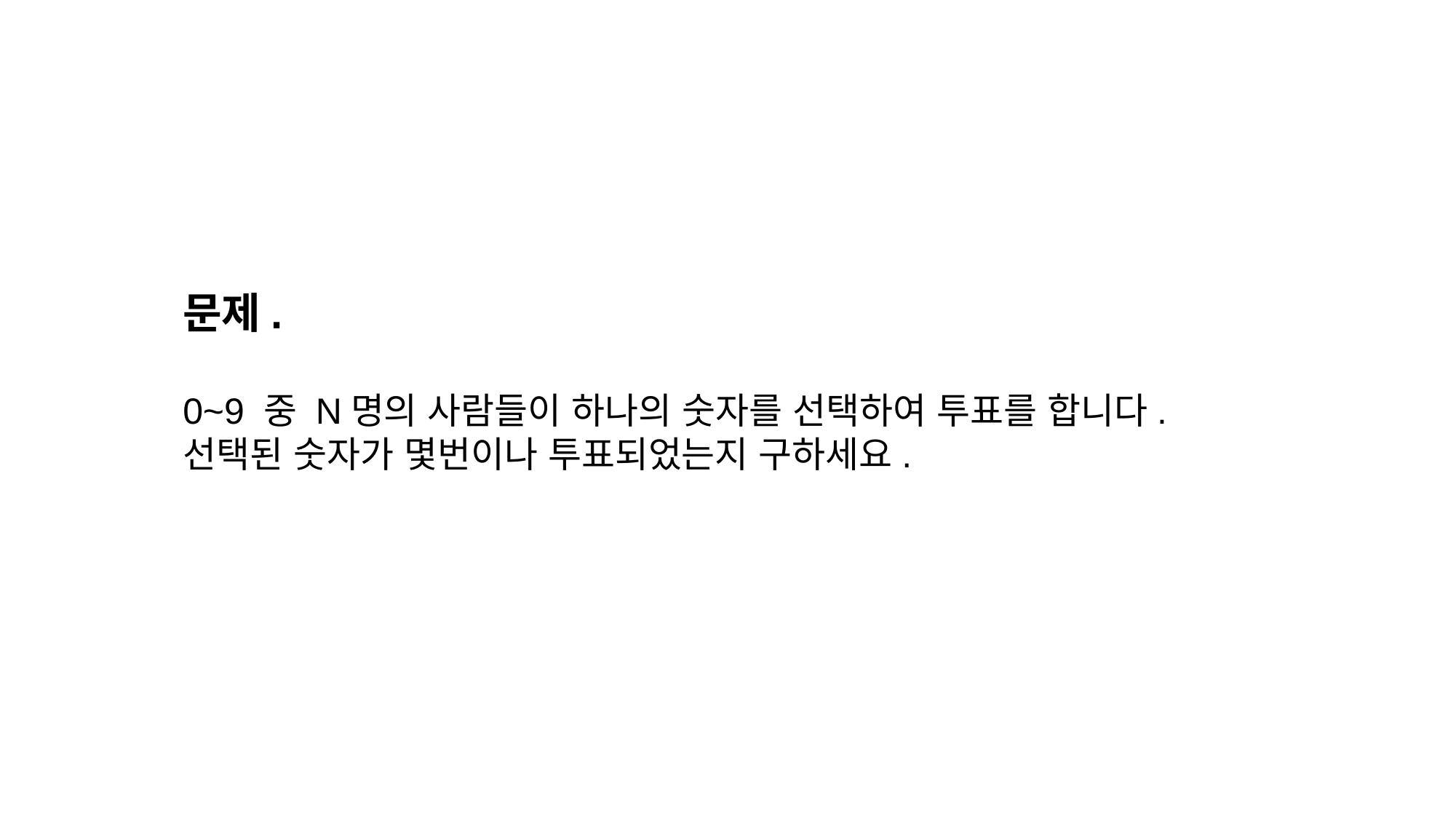

문제.

0~9 중 N명의 사람들이 하나의 숫자를 선택하여 투표를 합니다.
선택된 숫자가 몇번이나 투표되었는지 구하세요.